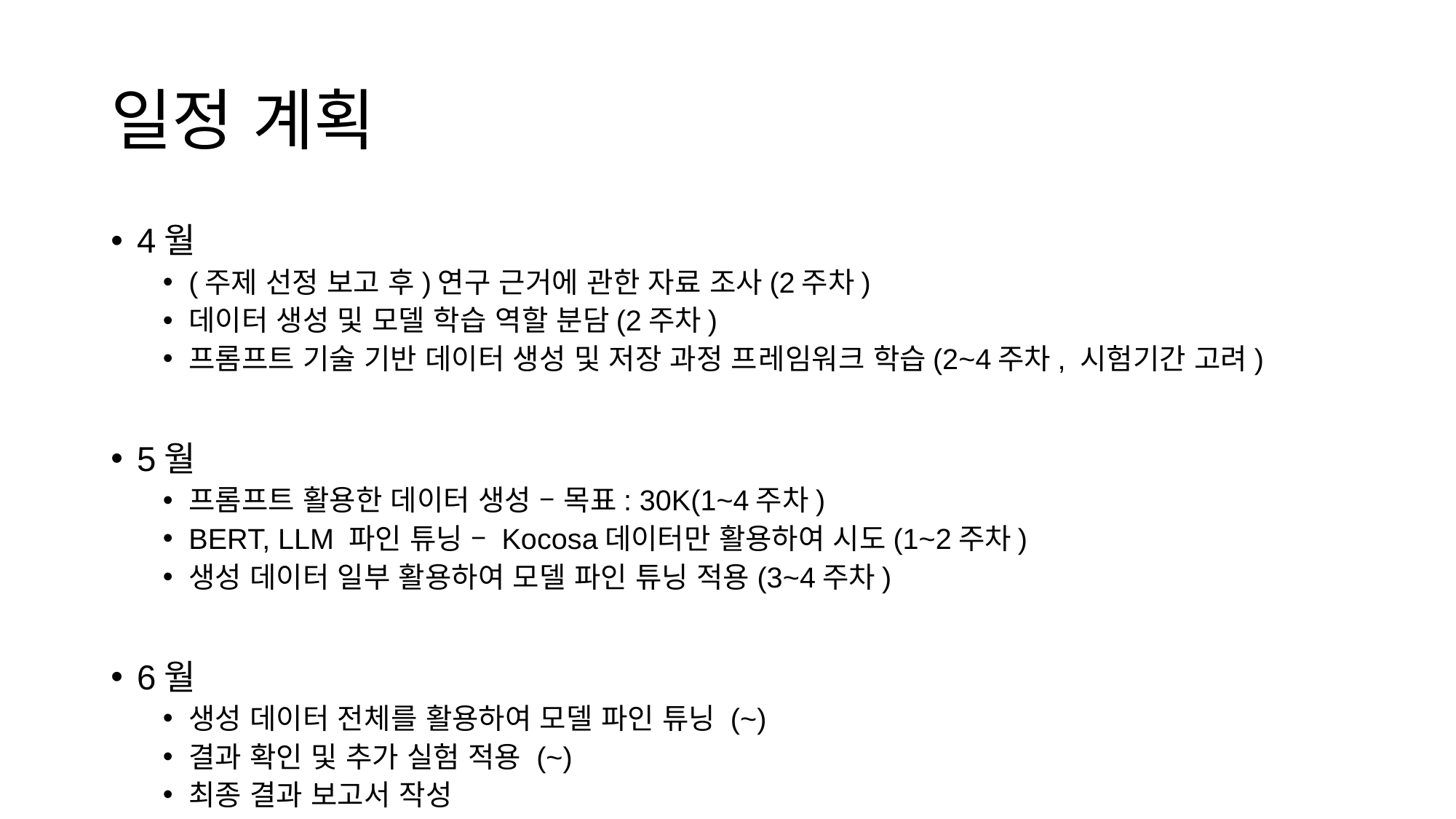

# 일정 계획
4월
(주제 선정 보고 후)연구 근거에 관한 자료 조사(2주차)
데이터 생성 및 모델 학습 역할 분담(2주차)
프롬프트 기술 기반 데이터 생성 및 저장 과정 프레임워크 학습(2~4주차, 시험기간 고려)

5월
프롬프트 활용한 데이터 생성 – 목표: 30K(1~4주차)
BERT, LLM 파인 튜닝 – Kocosa데이터만 활용하여 시도(1~2주차)
생성 데이터 일부 활용하여 모델 파인 튜닝 적용(3~4주차)

6월
생성 데이터 전체를 활용하여 모델 파인 튜닝 (~)
결과 확인 및 추가 실험 적용 (~)
최종 결과 보고서 작성